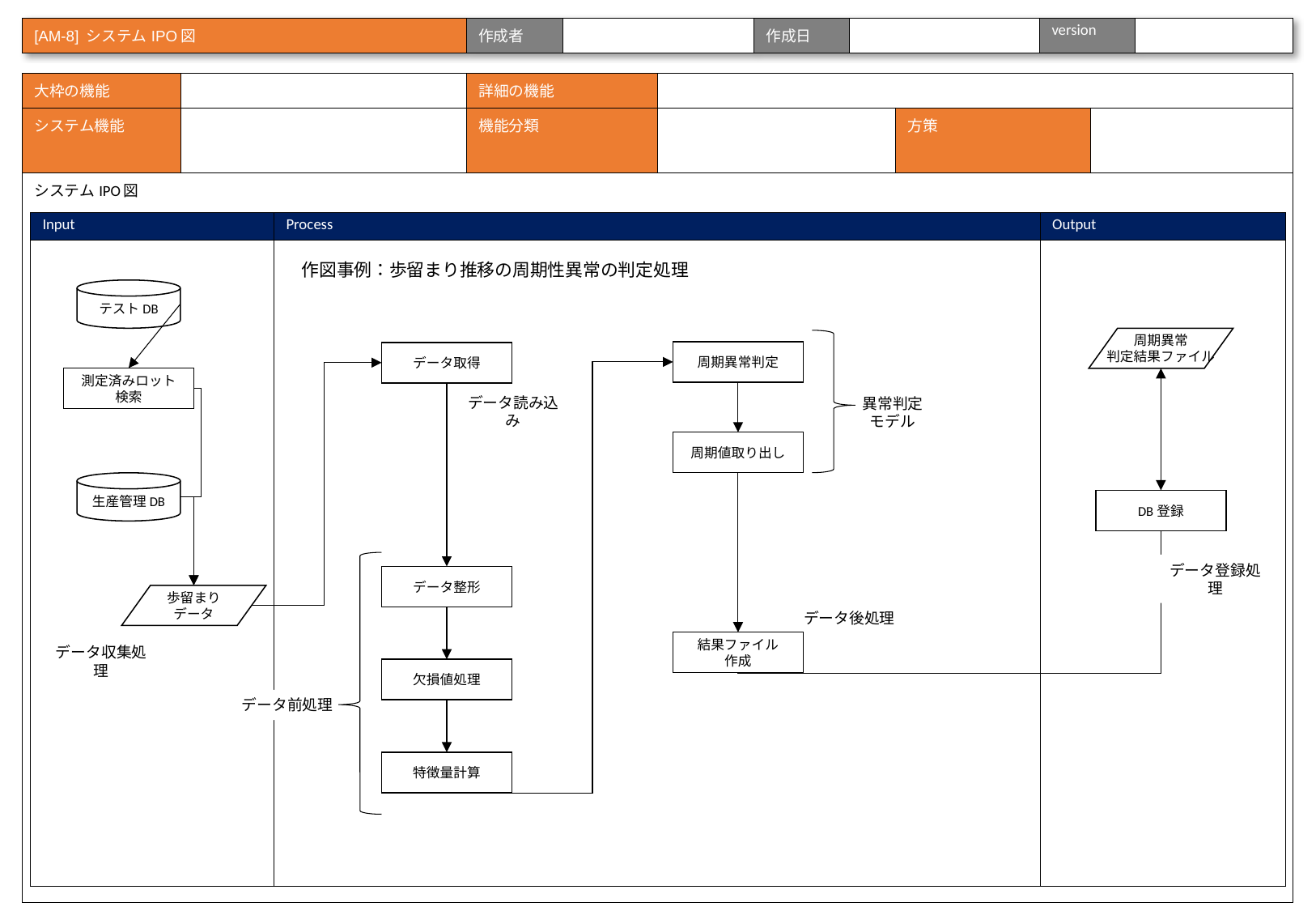

作図事例：歩留まり推移の周期性異常の判定処理
テストDB
周期異常
判定結果ファイル

周期異常判定
データ取得
測定済みロット検索
データ読み込み
異常判定
モデル
周期値取り出し
生産管理DB
DB登録

データ登録処理
データ整形
歩留まりデータ
データ後処理
結果ファイル
作成
データ収集処理
欠損値処理
データ前処理
特徴量計算